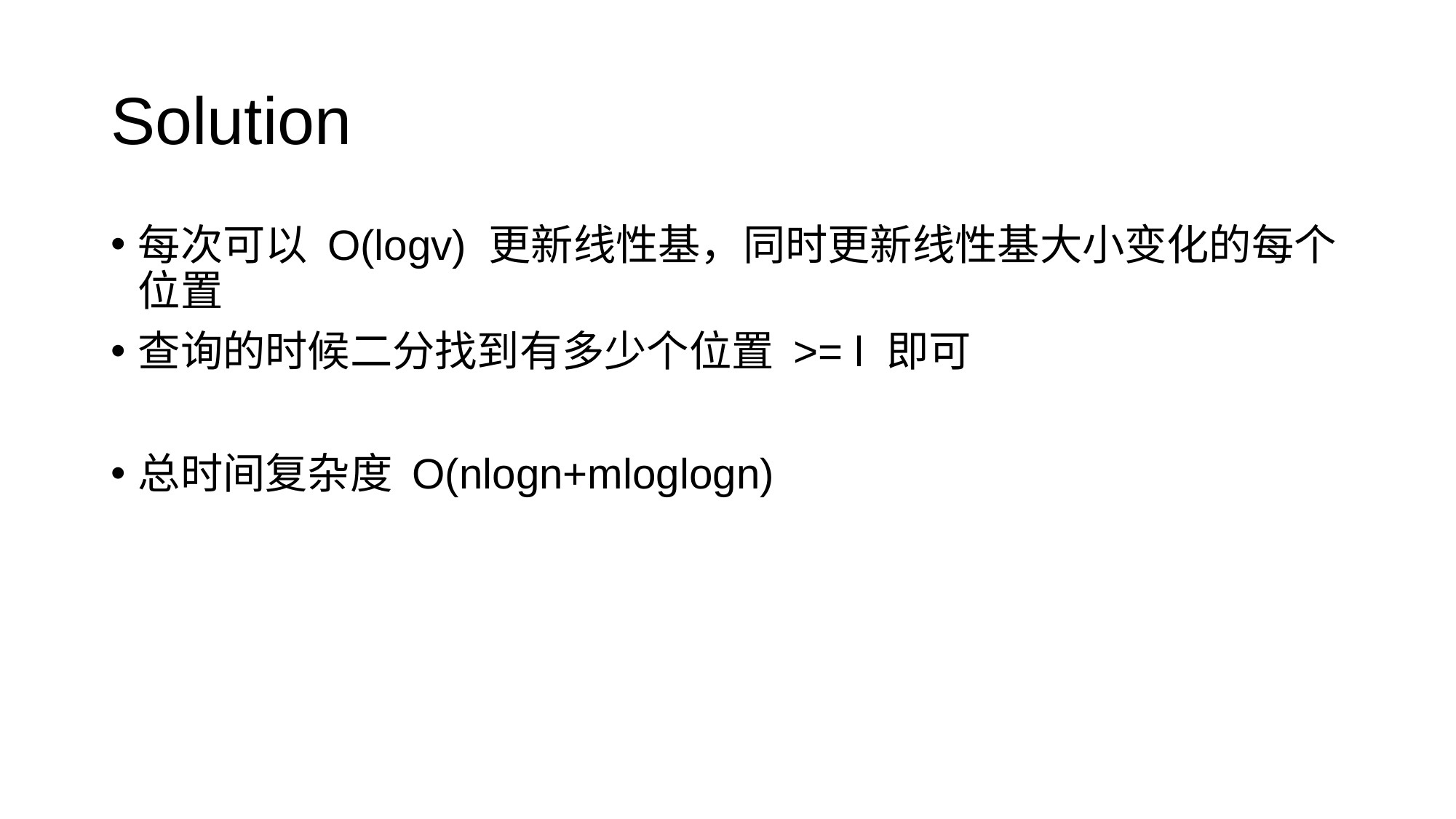

# Solution
每次可以 O(logv) 更新线性基，同时更新线性基大小变化的每个位置
查询的时候二分找到有多少个位置 >= l 即可

总时间复杂度 O(nlogn+mloglogn)